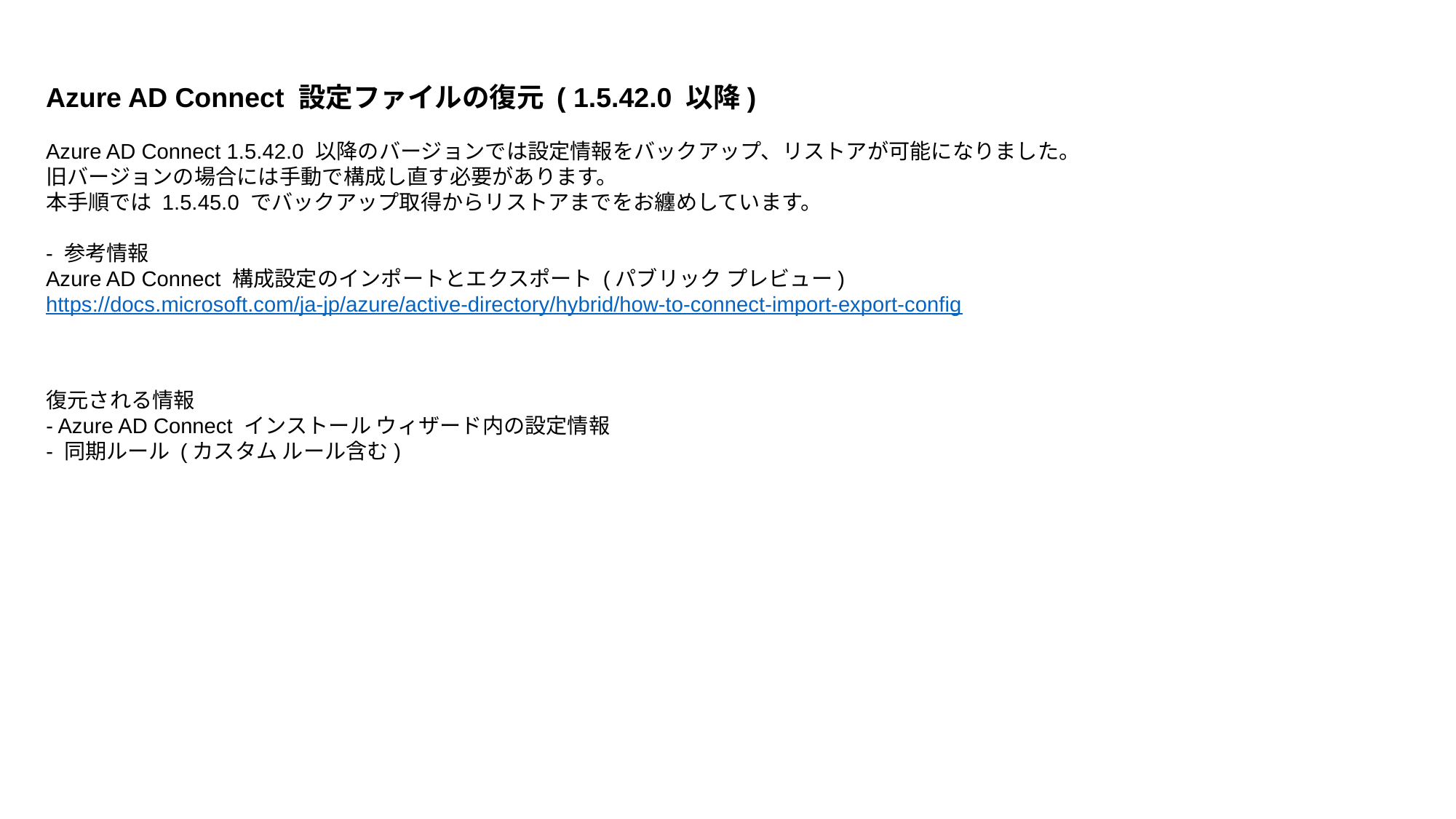

Azure AD Connect 設定ファイルの復元 ( 1.5.42.0 以降)

Azure AD Connect 1.5.42.0 以降のバージョンでは設定情報をバックアップ、リストアが可能になりました。
旧バージョンの場合には手動で構成し直す必要があります。
本手順では 1.5.45.0 でバックアップ取得からリストアまでをお纏めしています。
- 参考情報
Azure AD Connect 構成設定のインポートとエクスポート (パブリック プレビュー)
https://docs.microsoft.com/ja-jp/azure/active-directory/hybrid/how-to-connect-import-export-config
復元される情報
- Azure AD Connect インストール ウィザード内の設定情報
- 同期ルール (カスタム ルール含む)